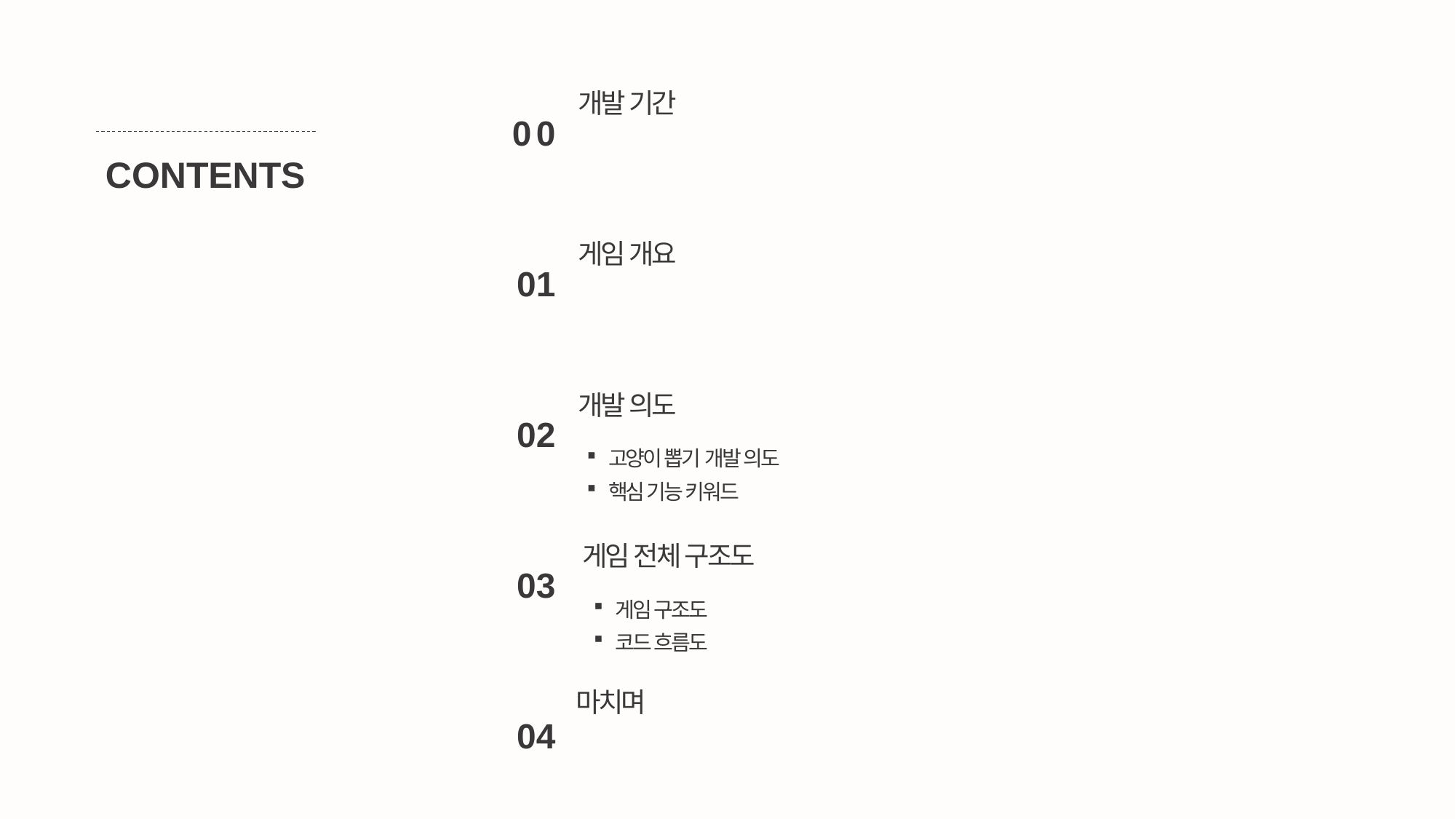

00
01
02
03
04
개발 기간
게임 개요
개발 의도
고양이 뽑기 개발 의도
핵심 기능 키워드
게임 전체 구조도
게임 구조도
코드 흐름도
마치며
CONTENTS